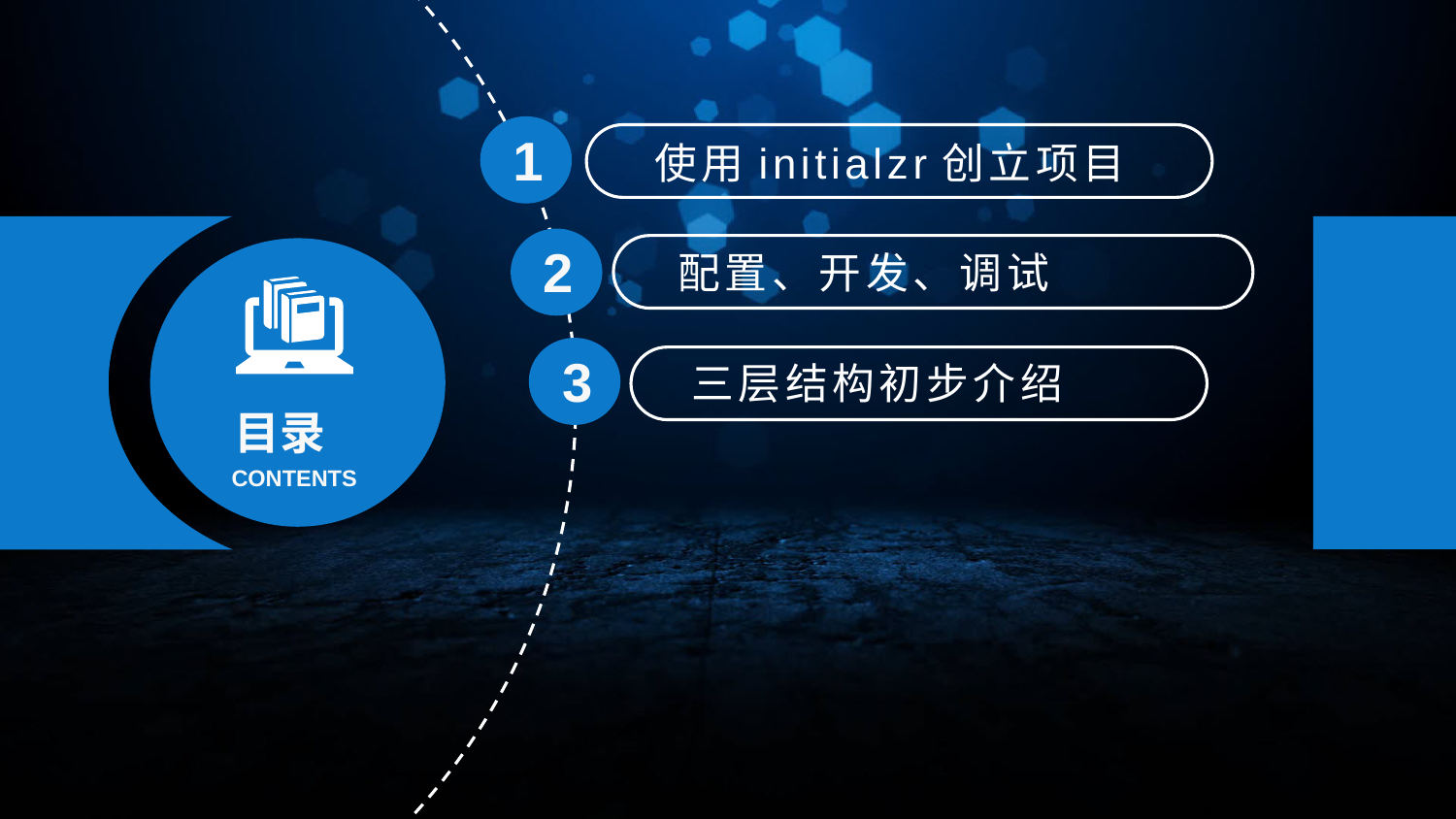

1

使用initialzr创立项目

2

配置、开发、调试

3

三层结构初步介绍
目录
CONTENTS